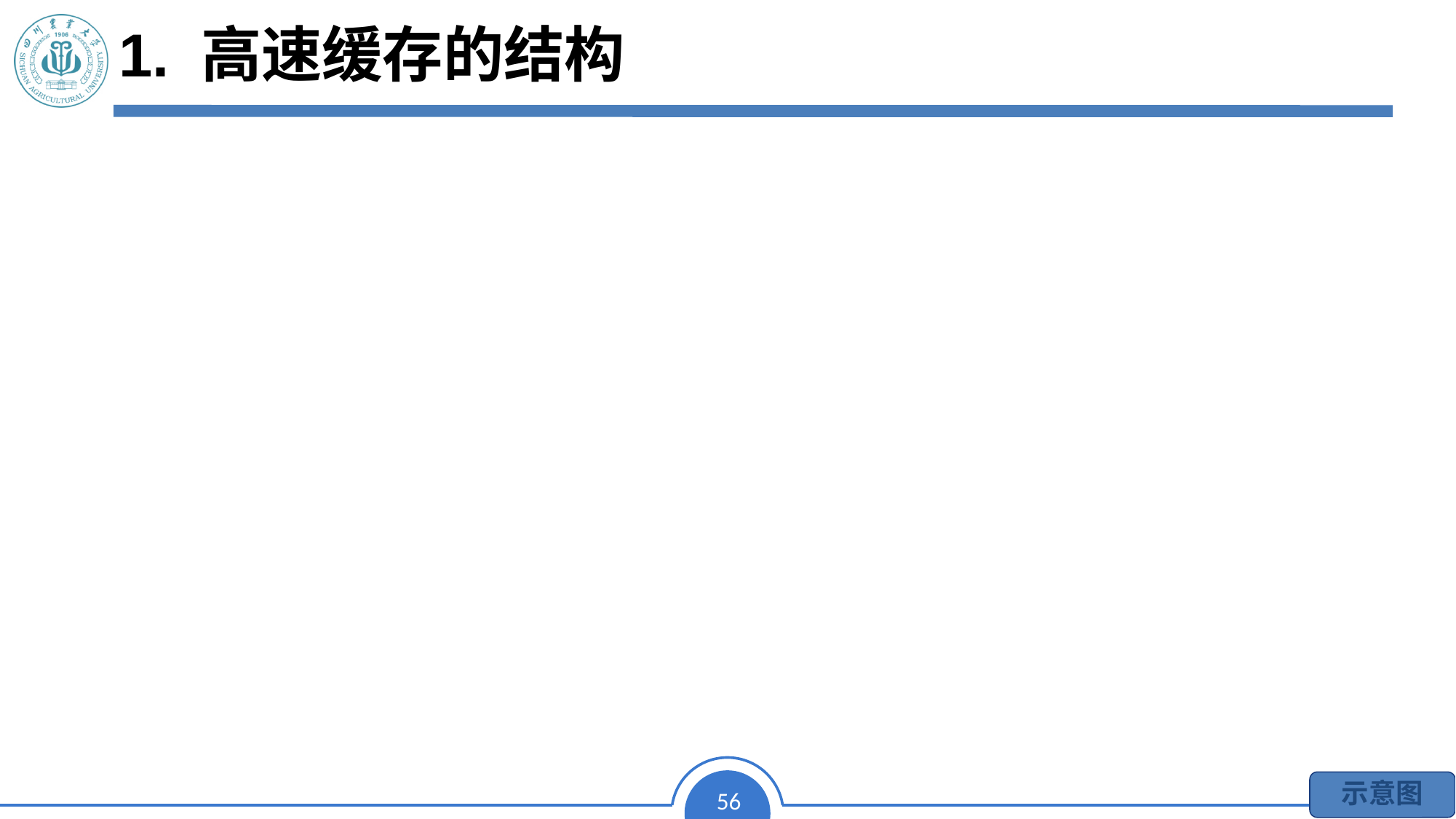

# 1. 高速缓存的结构
主存以字（字节）为寻址单位
Cache以行（线Line，槽Slot）为寻址单位
Cache行包含B个主存字，对应一个主存块
Cache与主存间的数据传送以数据块为单位
主存划分成M＝2n÷B个“主存块”
Cache具有m个“Cache行”
Cache由数据存储器和标签存储器组成
数据存储器：高速缓存主存数据
标签存储器：保存数据所在主存的地址信息
示意图